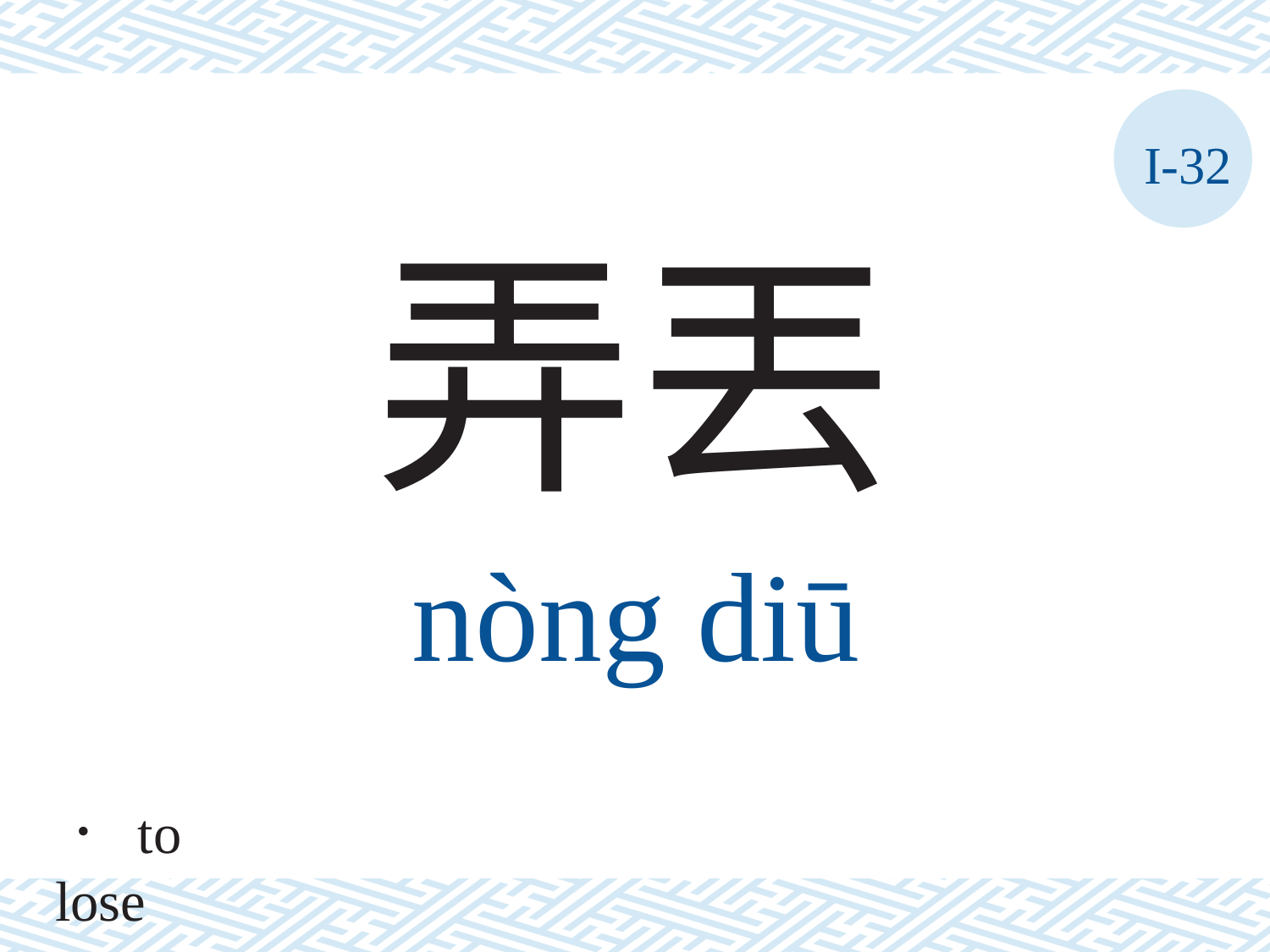

I-32
弄丟
nòng	diū
． to lose